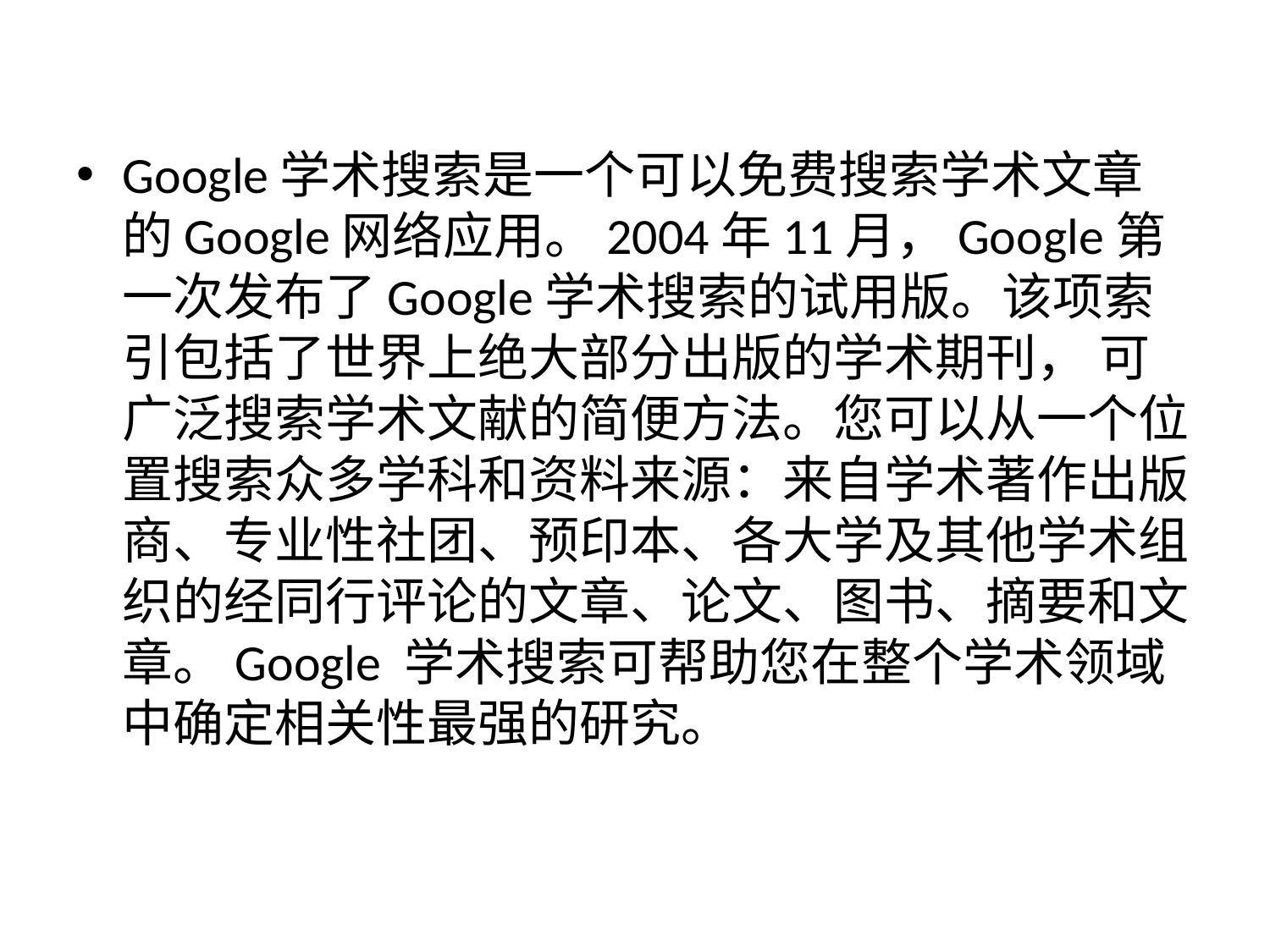

Google学术搜索是一个可以免费搜索学术文章的Google网络应用。2004年11月，Google第一次发布了Google学术搜索的试用版。该项索引包括了世界上绝大部分出版的学术期刊， 可广泛搜索学术文献的简便方法。您可以从一个位置搜索众多学科和资料来源：来自学术著作出版商、专业性社团、预印本、各大学及其他学术组织的经同行评论的文章、论文、图书、摘要和文章。Google 学术搜索可帮助您在整个学术领域中确定相关性最强的研究。